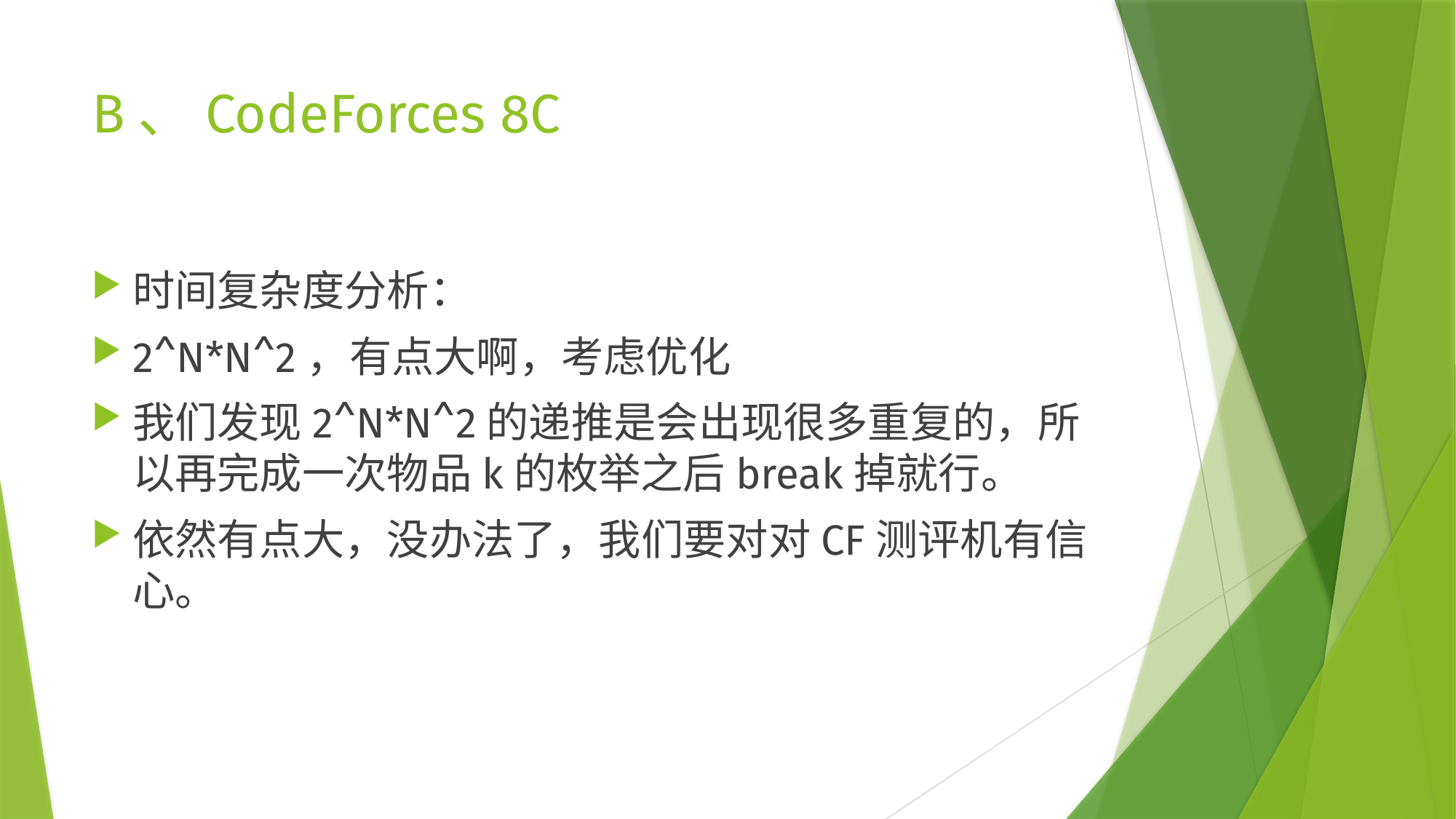

# B、CodeForces 8C
时间复杂度分析：
2^N*N^2，有点大啊，考虑优化
我们发现2^N*N^2的递推是会出现很多重复的，所以再完成一次物品k的枚举之后break掉就行。
依然有点大，没办法了，我们要对对CF测评机有信心。